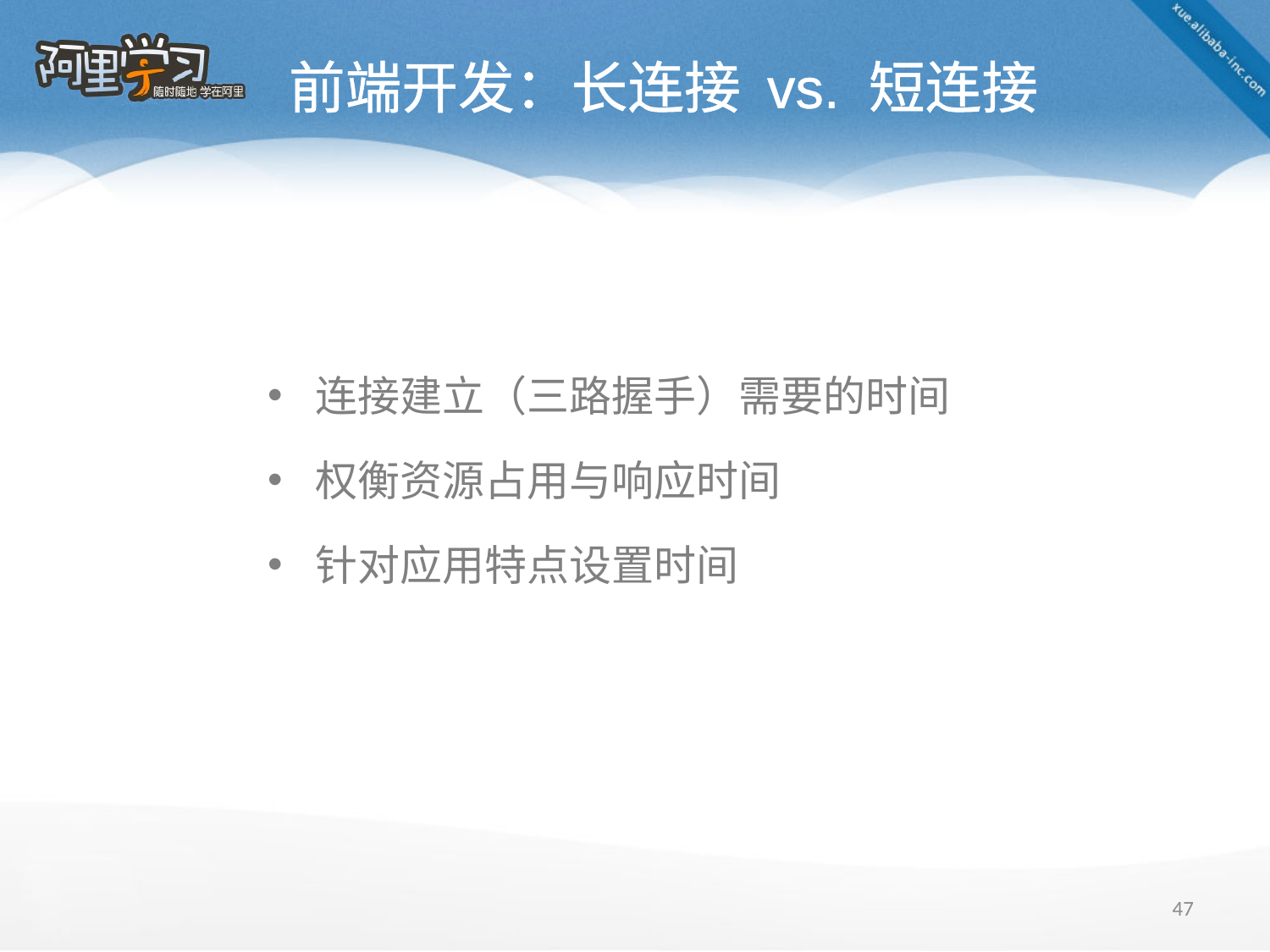

# 前端开发：长连接 vs. 短连接
连接建立（三路握手）需要的时间
权衡资源占用与响应时间
针对应用特点设置时间
47